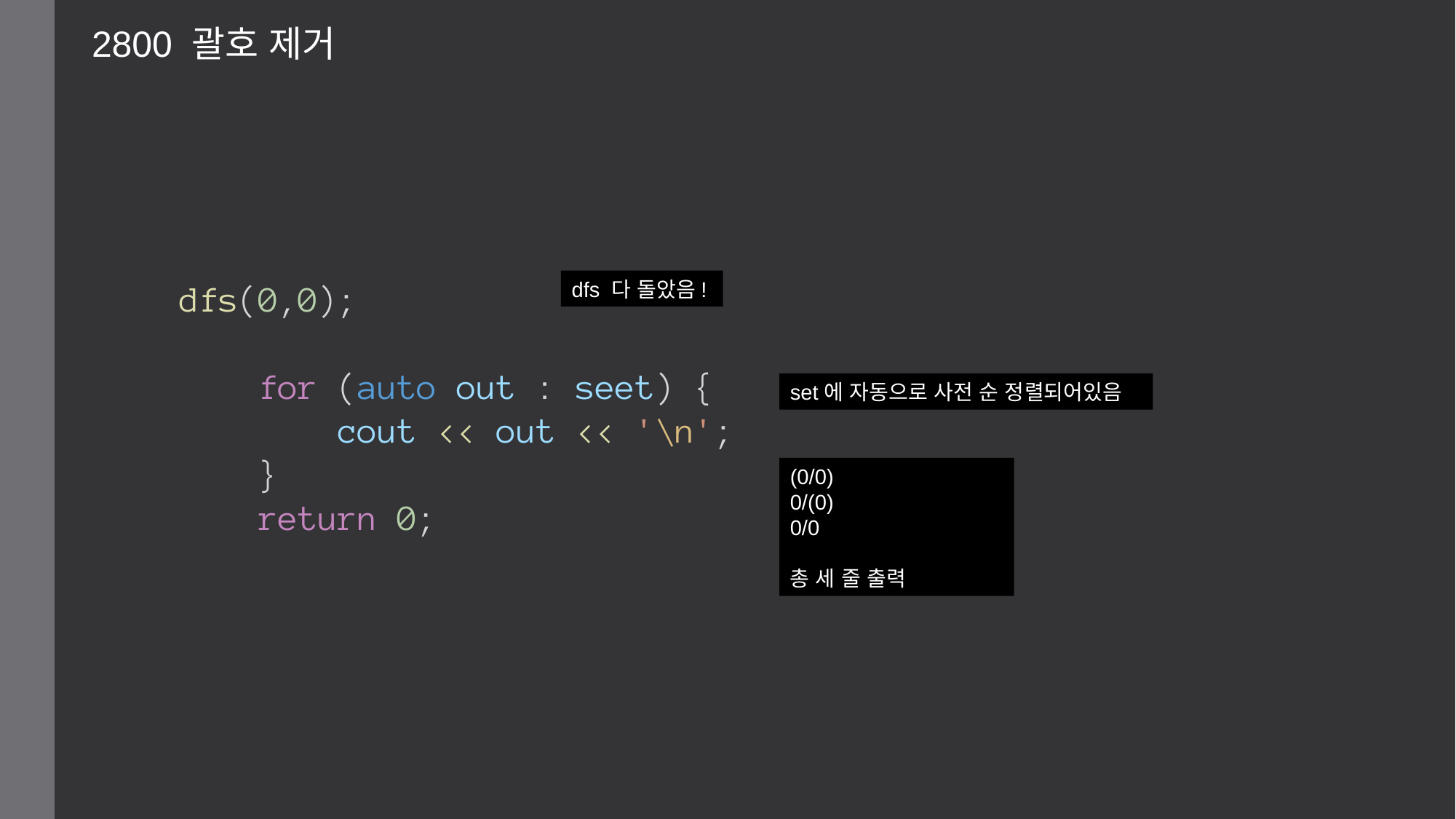

2800 괄호 제거
dfs(0,0);
    for (auto out : seet) {
        cout << out << '\n';
    }
    return 0;
dfs 다 돌았음!
set에 자동으로 사전 순 정렬되어있음
(0/0)
0/(0)
0/0

총 세 줄 출력